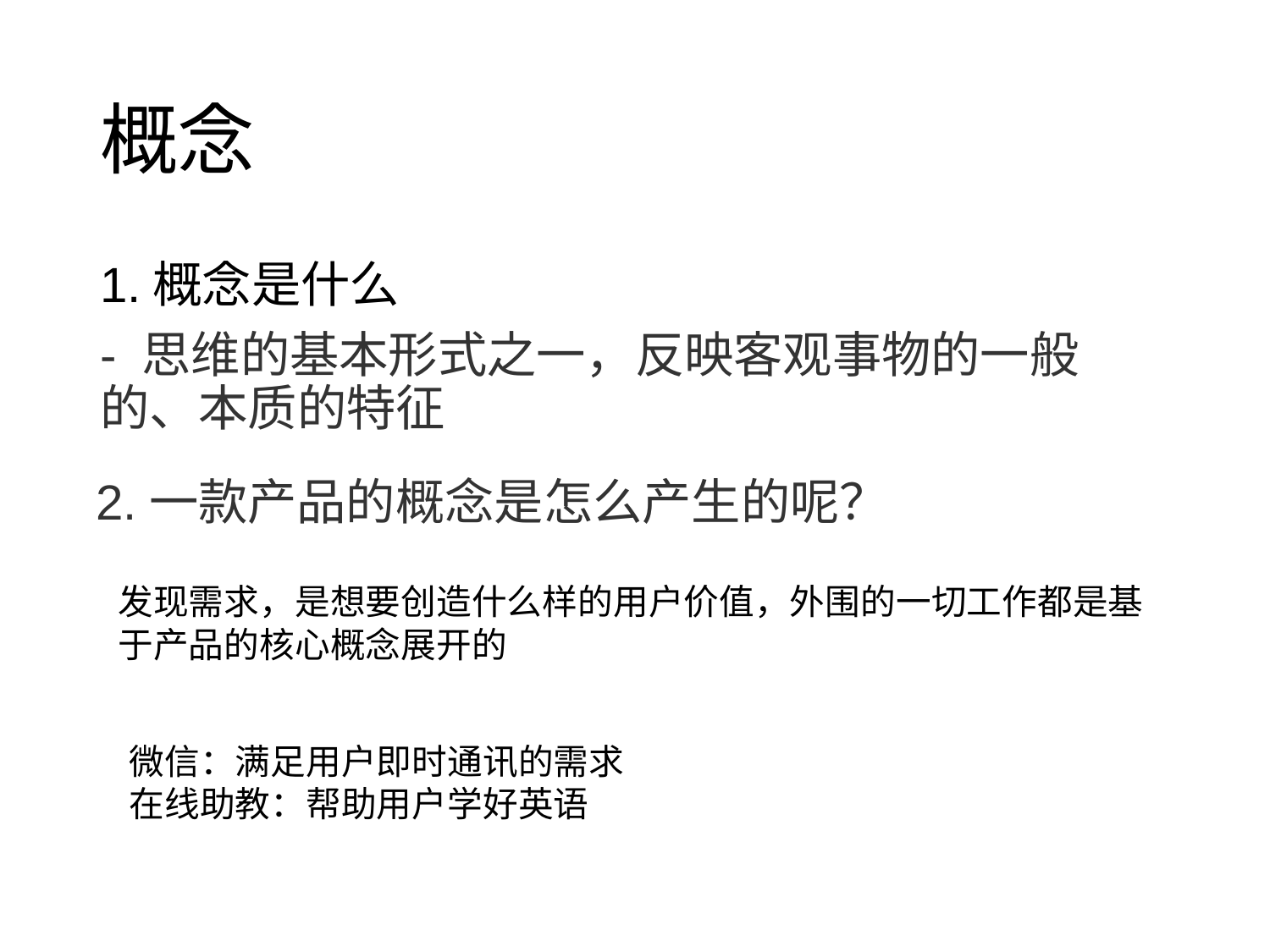

# 概念
1.概念是什么
- 思维的基本形式之一，反映客观事物的一般的、本质的特征

2.一款产品的概念是怎么产生的呢？
发现需求，是想要创造什么样的用户价值，外围的一切工作都是基于产品的核心概念展开的
微信：满足用户即时通讯的需求
在线助教：帮助用户学好英语